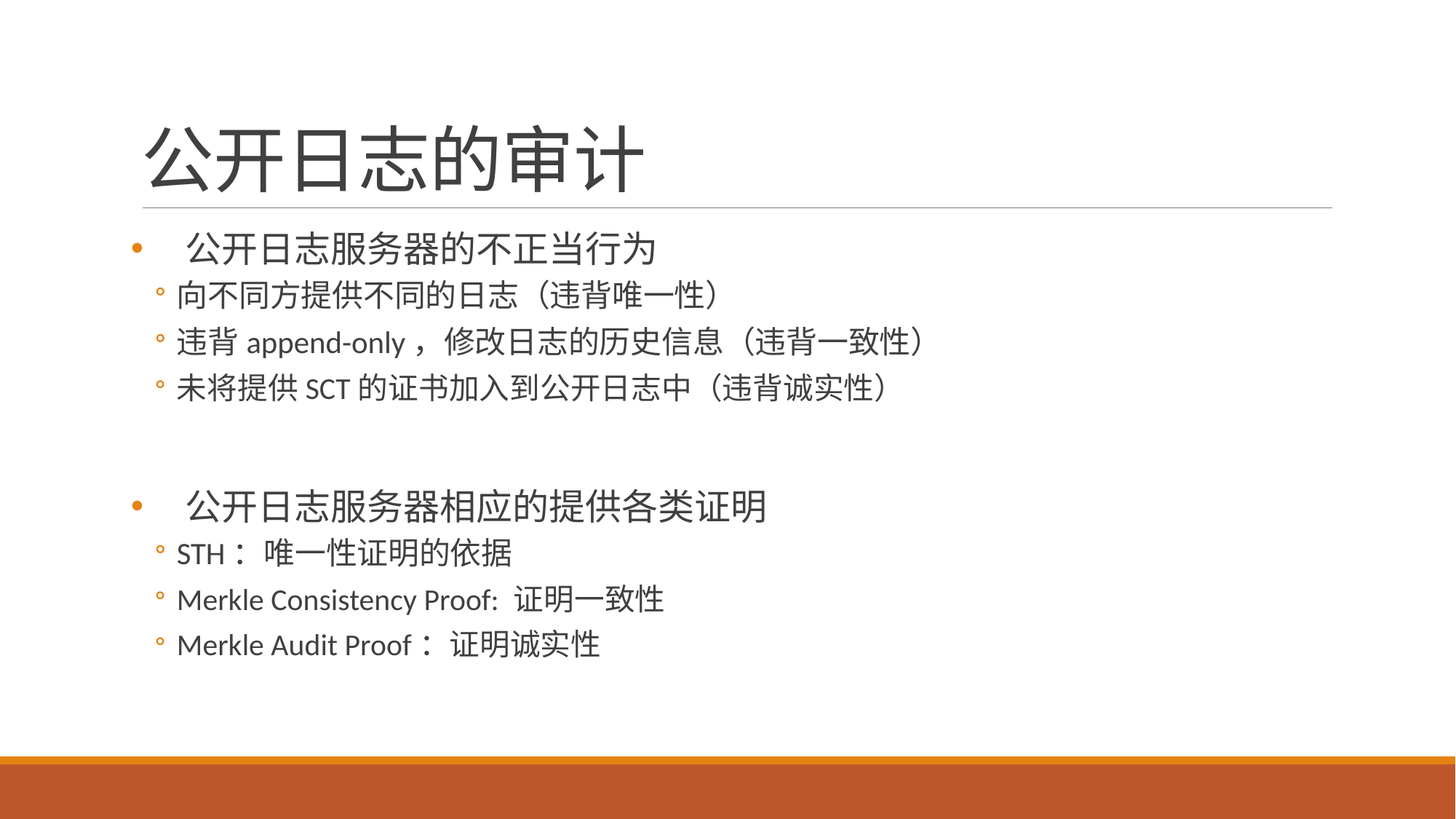

# 公开日志的审计
公开日志服务器的不正当行为
向不同方提供不同的日志（违背唯一性）
违背append-only，修改日志的历史信息（违背一致性）
未将提供SCT的证书加入到公开日志中（违背诚实性）

公开日志服务器相应的提供各类证明
STH：唯一性证明的依据
Merkle Consistency Proof: 证明一致性
Merkle Audit Proof：证明诚实性

48